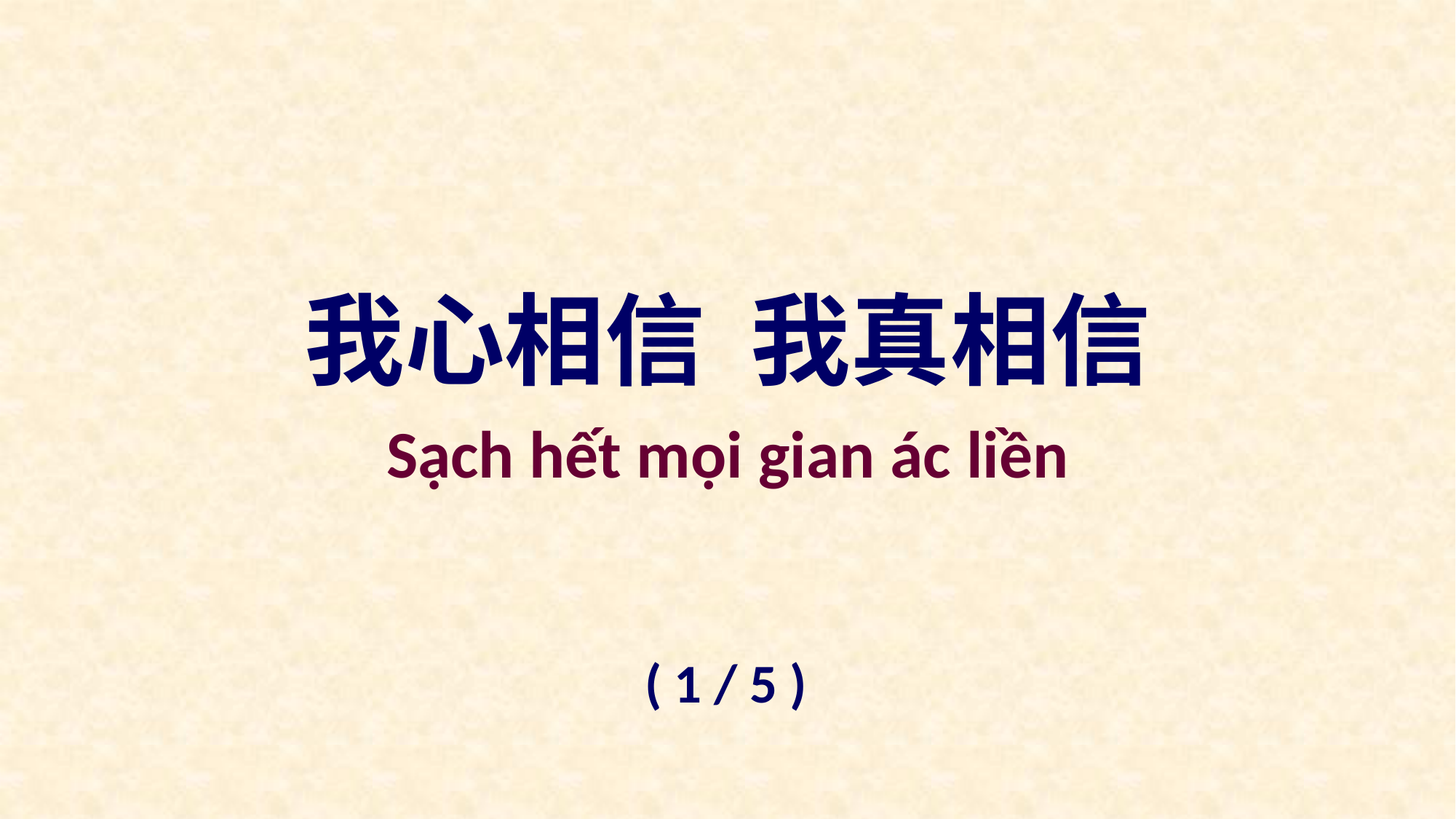

我心相信  我真相信
Sạch hết mọi gian ác liền
( 1 / 5 )